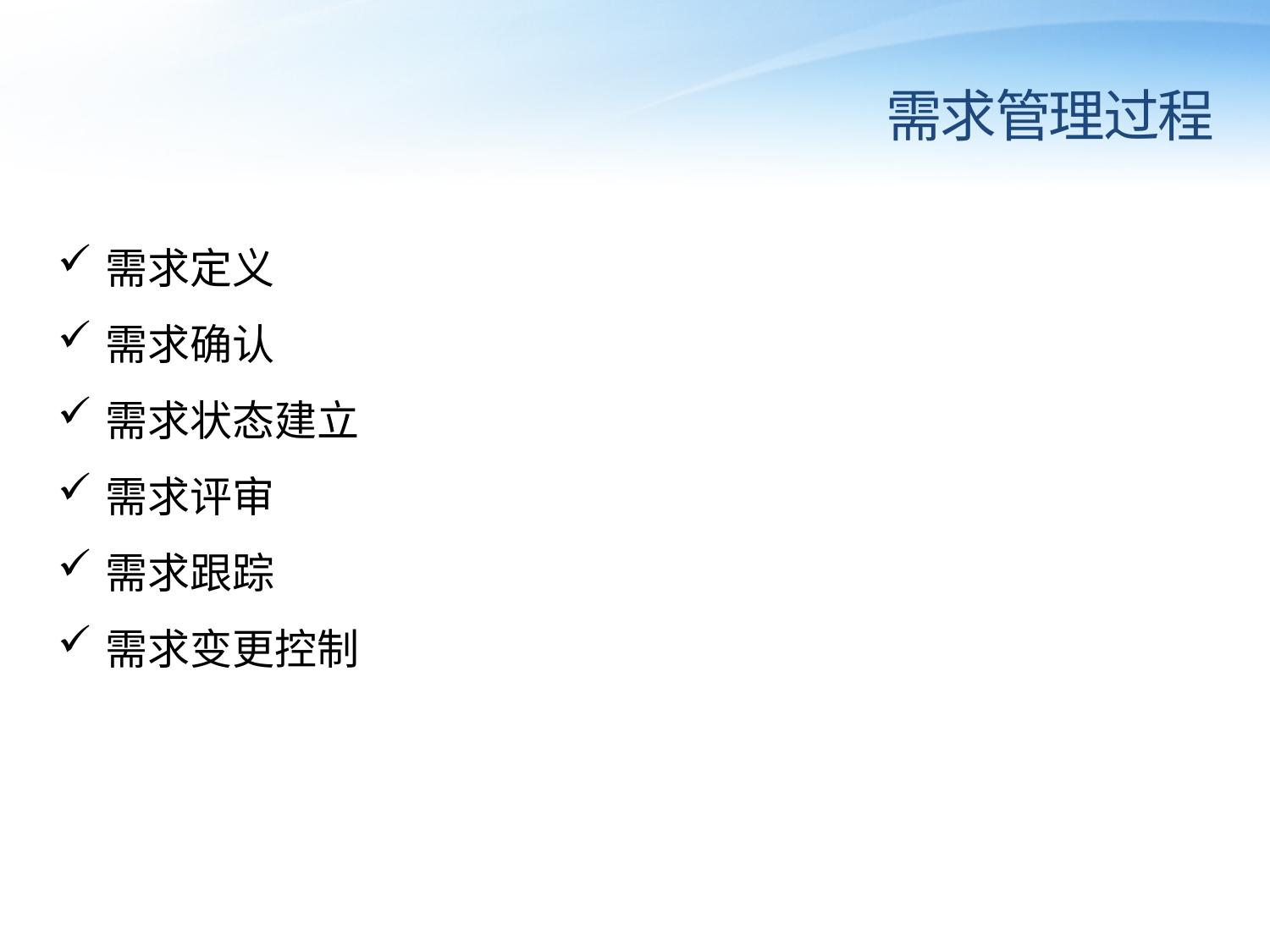

需求管理过程
需求定义
需求确认
需求状态建立
需求评审
需求跟踪
需求变更控制